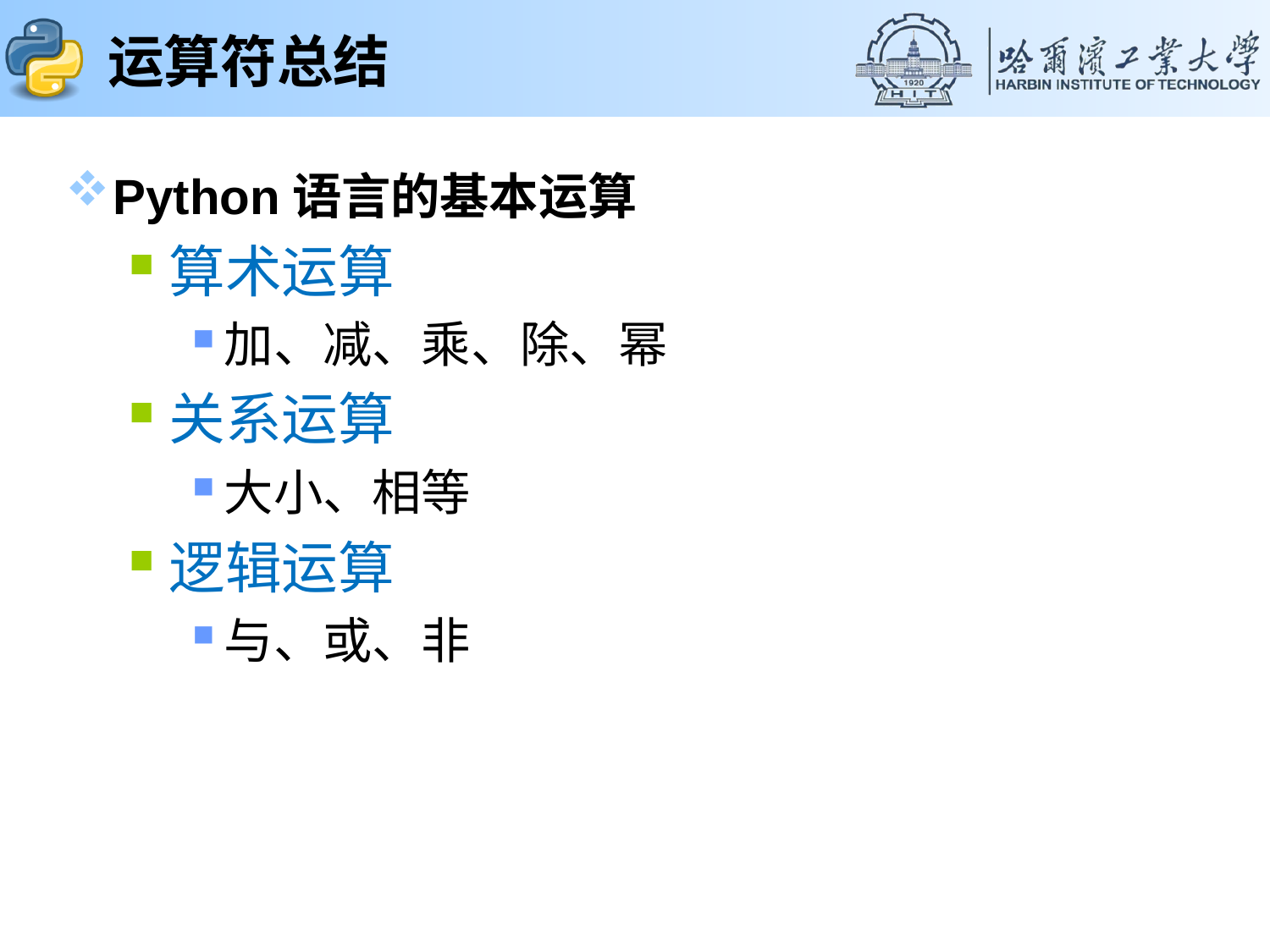

# 运算符总结
Python语言的基本运算
算术运算
加、减、乘、除、幂
关系运算
大小、相等
逻辑运算
与、或、非